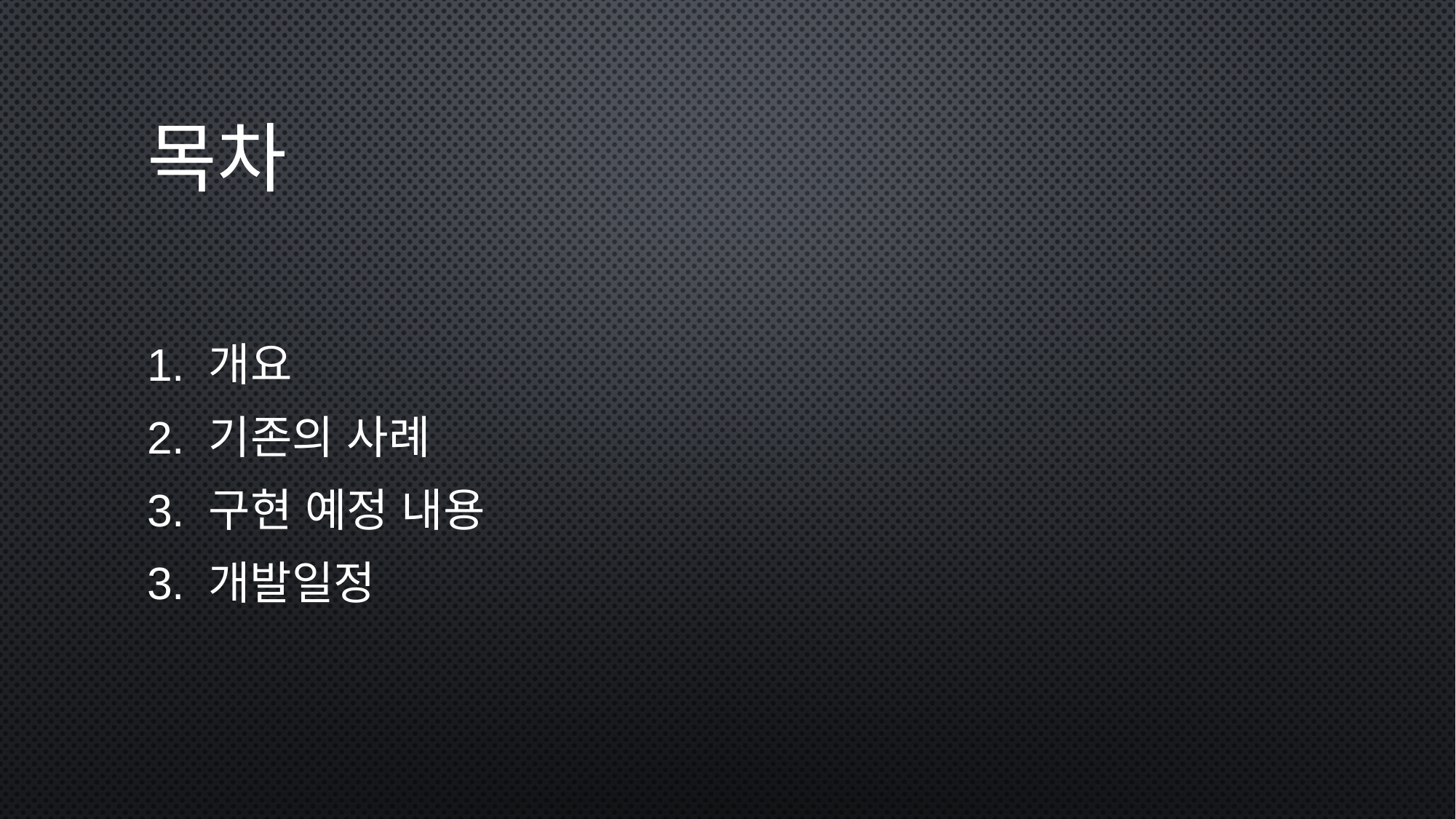

# 목차

개요
기존의 사례
구현 예정 내용
3. 개발일정